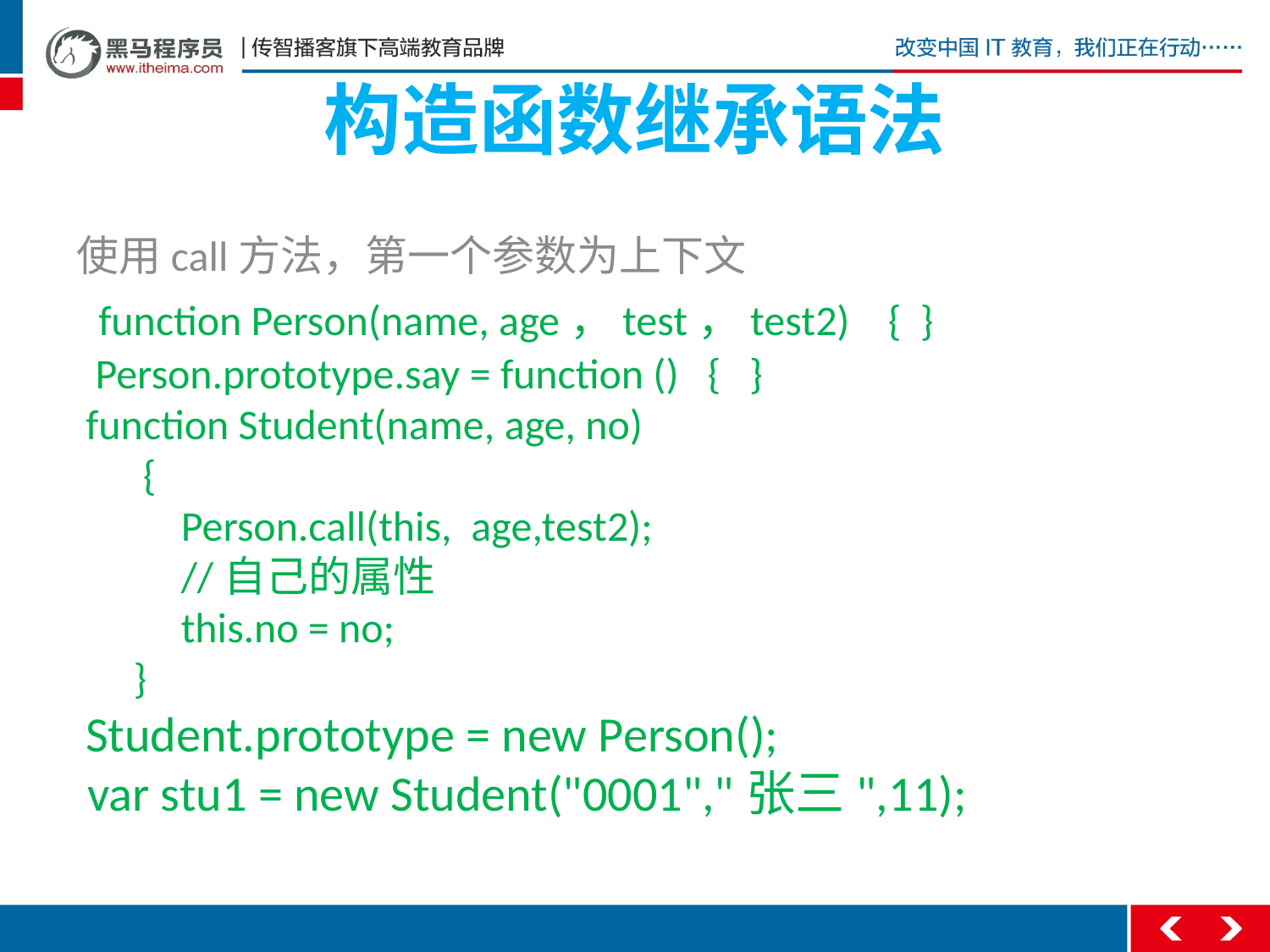

# 构造函数继承语法
使用call方法，第一个参数为上下文
  function Person(name, age，test，test2)    {  }
  Person.prototype.say = function ()   {   }
 function Student(name, age, no)
       {
           Person.call(this,  age,test2);
           //自己的属性
           this.no = no;
      }
 Student.prototype = new Person();
 var stu1 = new Student("0001","张三",11);